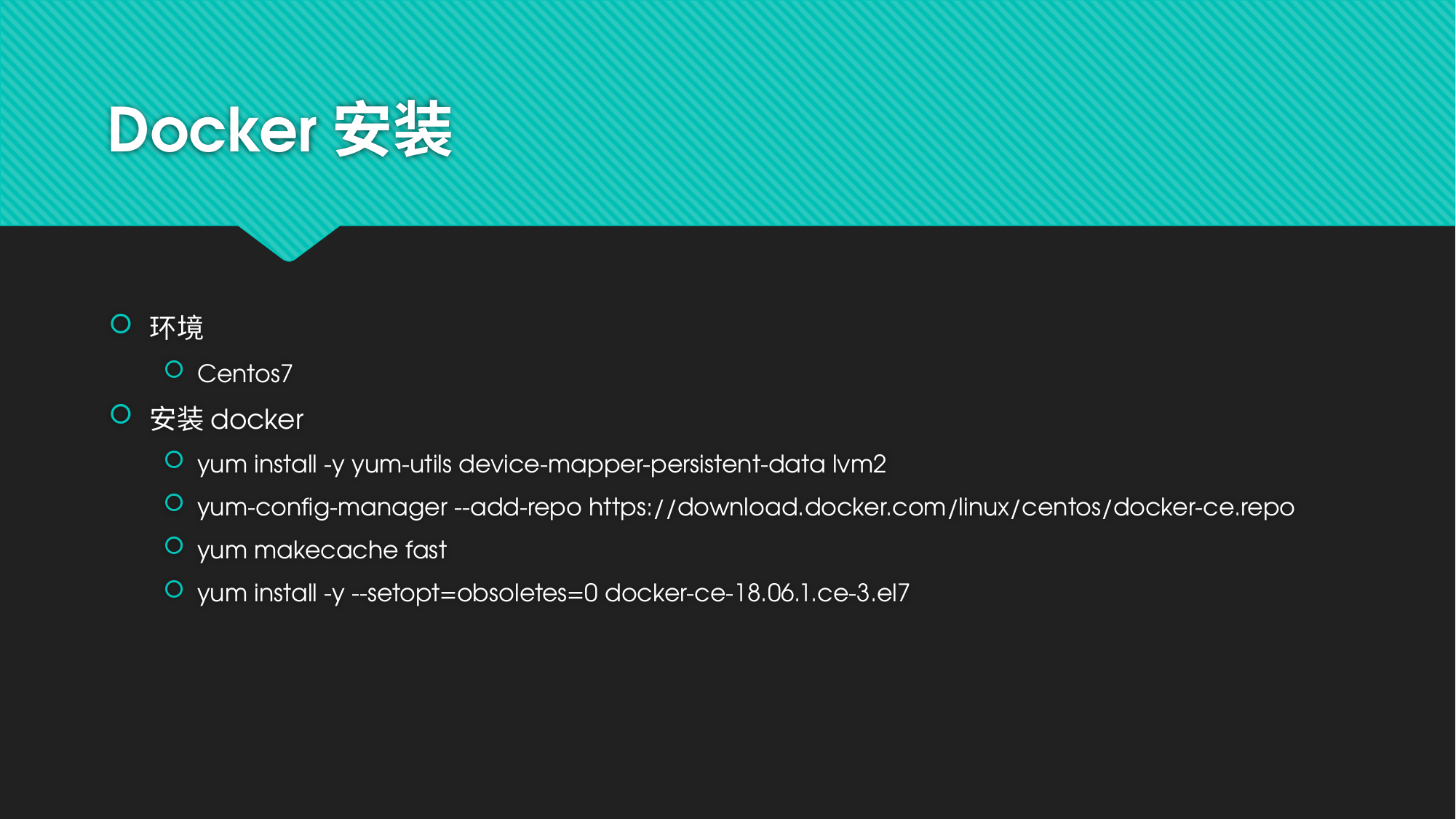

# Docker安装
环境
Centos7
安装docker
yum install -y yum-utils device-mapper-persistent-data lvm2
yum-config-manager --add-repo https://download.docker.com/linux/centos/docker-ce.repo
yum makecache fast
yum install -y --setopt=obsoletes=0 docker-ce-18.06.1.ce-3.el7